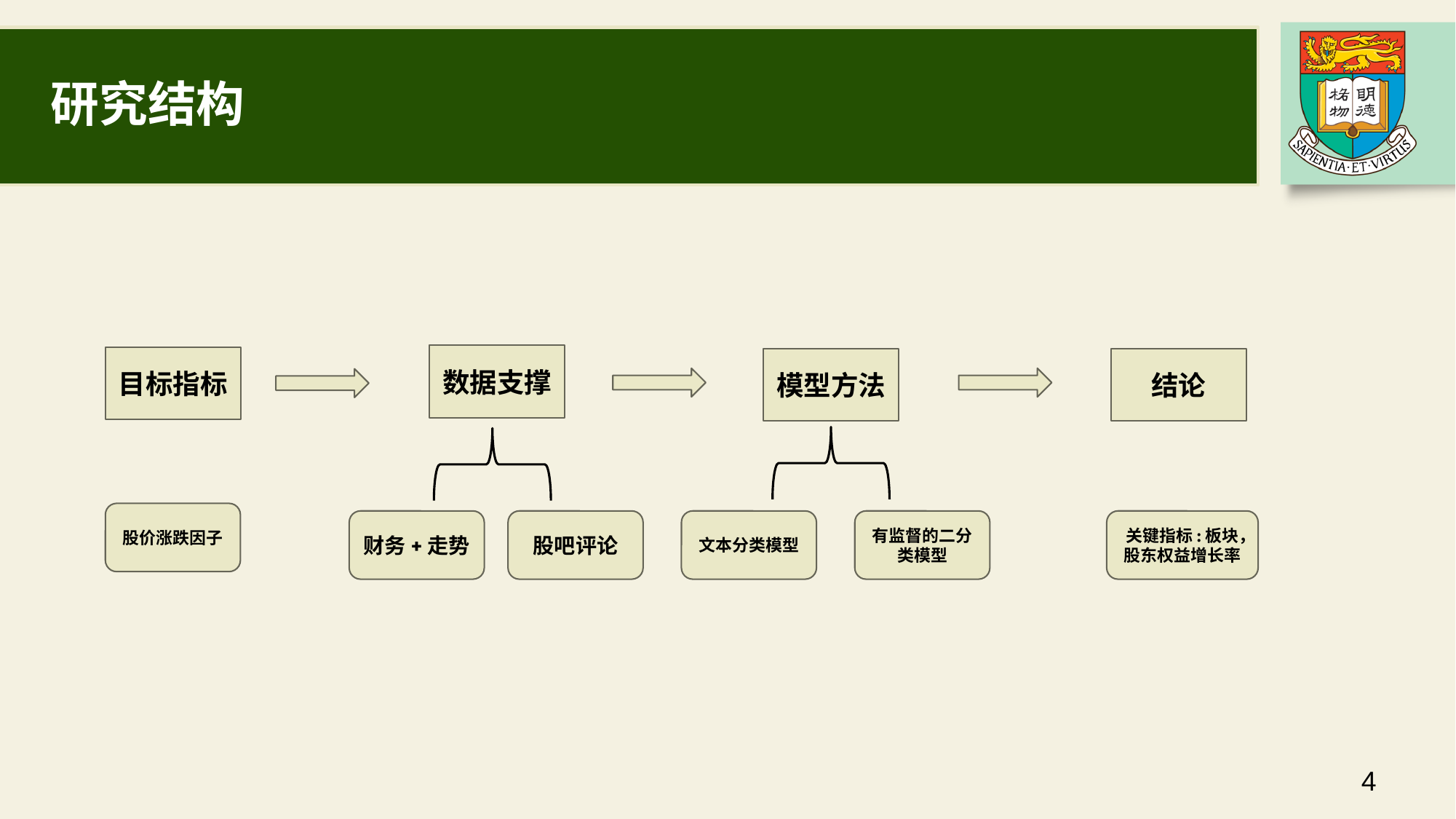

# 研究结构
数据支撑
目标指标
模型方法
结论

股价涨跌因子
财务+走势
股吧评论
文本分类模型
有监督的二分类模型
关键指标:板块，股东权益增长率
4